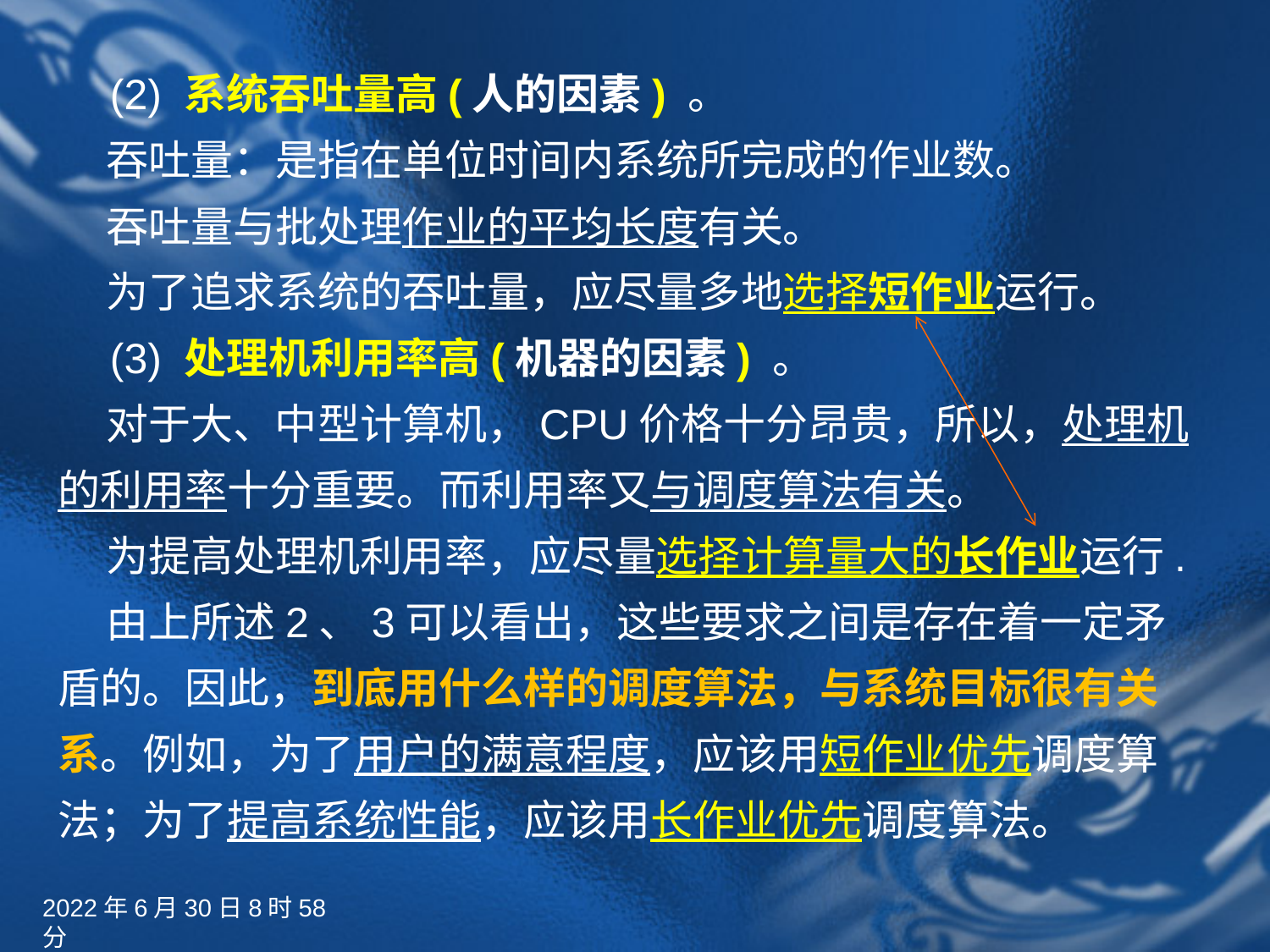

(2) 系统吞吐量高(人的因素) 。
    吞吐量：是指在单位时间内系统所完成的作业数。
    吞吐量与批处理作业的平均长度有关。
    为了追求系统的吞吐量，应尽量多地选择短作业运行。
　(3) 处理机利用率高(机器的因素) 。
    对于大、中型计算机，CPU价格十分昂贵，所以，处理机的利用率十分重要。而利用率又与调度算法有关。
    为提高处理机利用率，应尽量选择计算量大的长作业运行.
    由上所述2、3可以看出，这些要求之间是存在着一定矛盾的。因此，到底用什么样的调度算法，与系统目标很有关系。例如，为了用户的满意程度，应该用短作业优先调度算法；为了提高系统性能，应该用长作业优先调度算法。
#
2022年6月30日8时58分